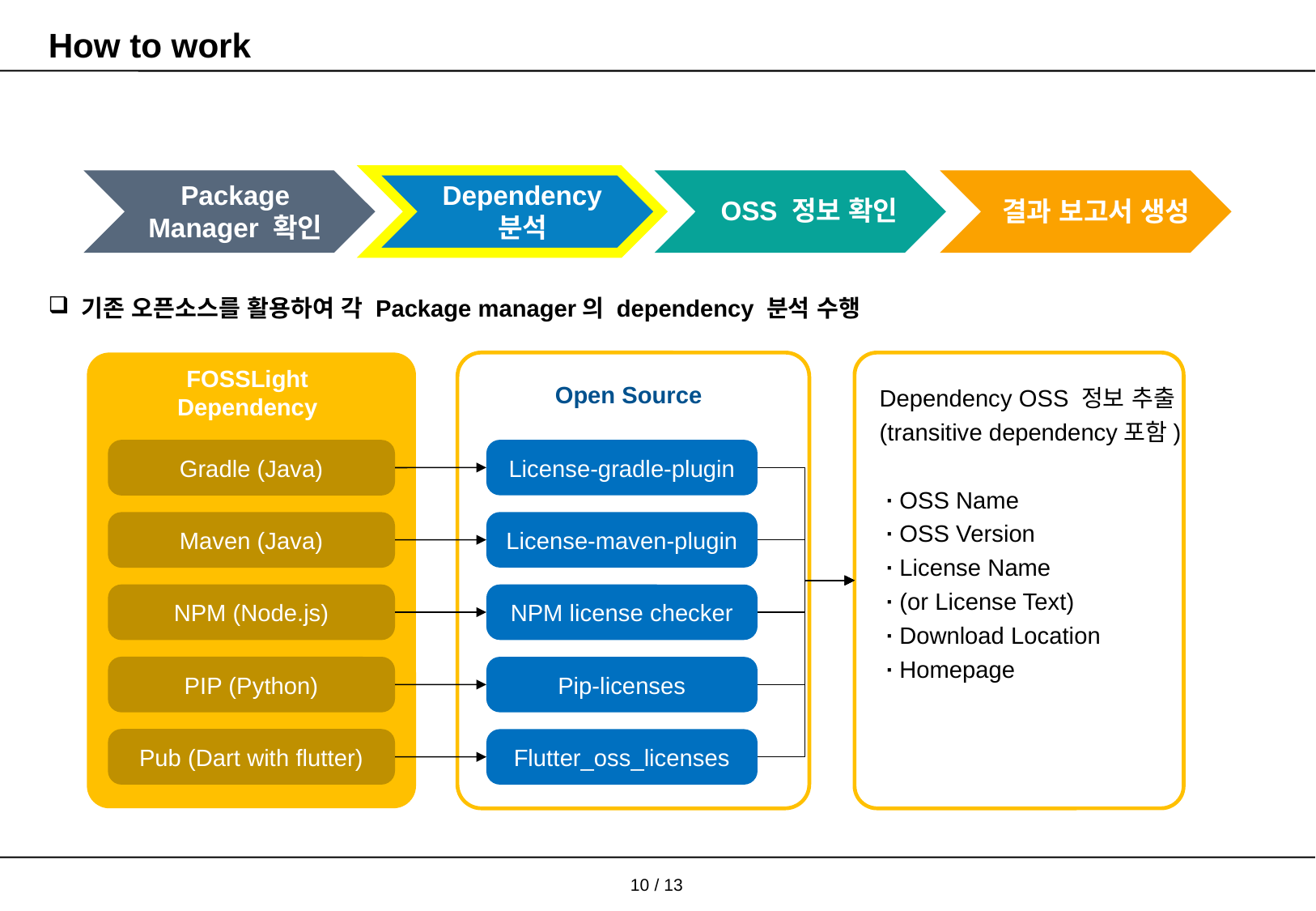

# How to work

Package Manager 확인
Dependency 분석
결과 보고서 생성
OSS 정보 확인
기존 오픈소스를 활용하여 각 Package manager의 dependency 분석 수행

FOSSLight Dependency
Gradle (Java)
Maven (Java)
NPM (Node.js)
PIP (Python)
Pub (Dart with flutter)

Dependency OSS 정보 추출
(transitive dependency포함)

 ∙ OSS Name
 ∙ OSS Version
 ∙ License Name
 ∙ (or License Text)
 ∙ Download Location
 ∙ Homepage
Open Source
License-gradle-plugin
License-maven-plugin
NPM license checker
Pip-licenses
Flutter_oss_licenses